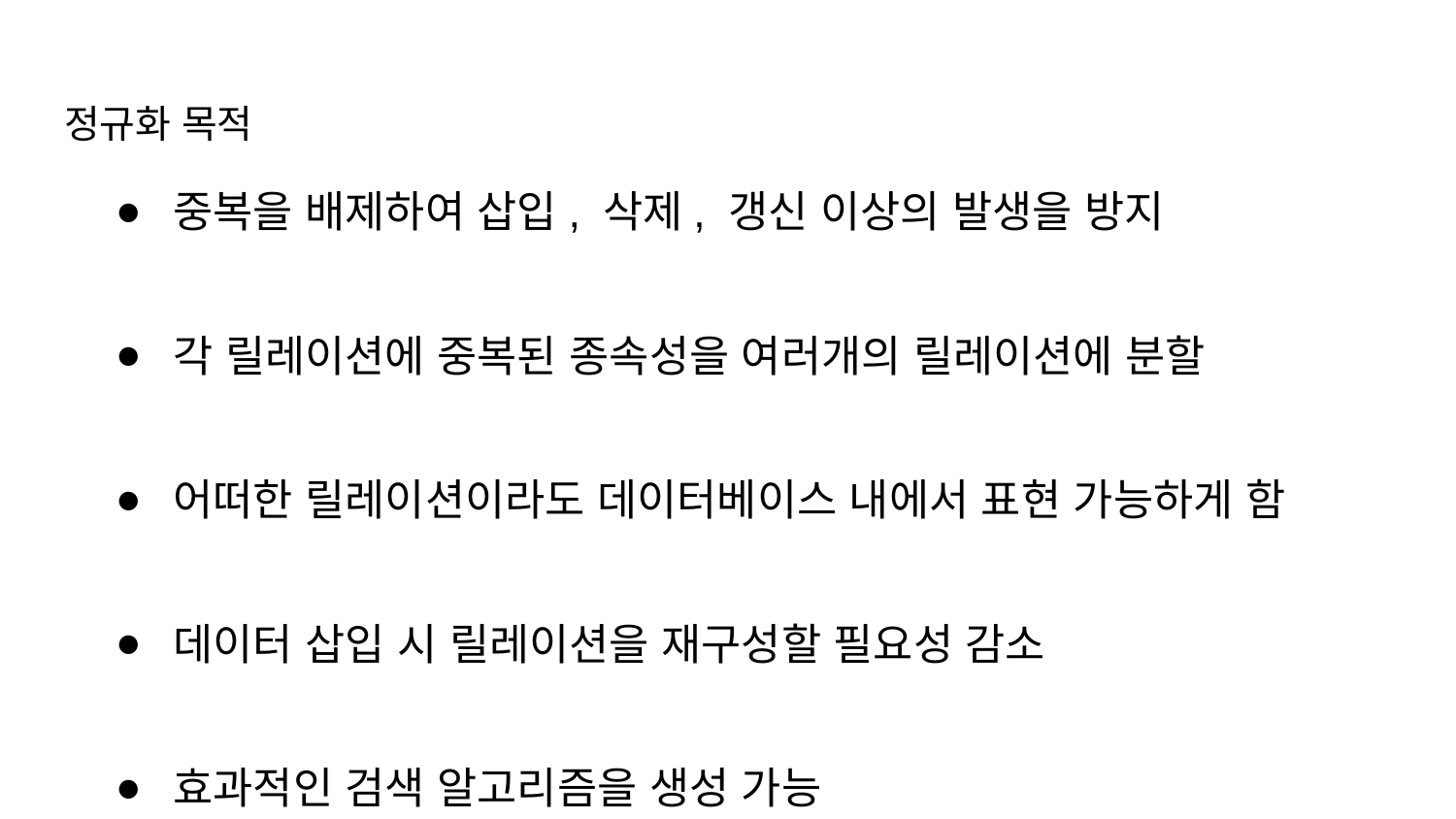

# 정규화 목적

중복을 배제하여 삽입, 삭제, 갱신 이상의 발생을 방지

각 릴레이션에 중복된 종속성을 여러개의 릴레이션에 분할

어떠한 릴레이션이라도 데이터베이스 내에서 표현 가능하게 함

데이터 삽입 시 릴레이션을 재구성할 필요성 감소

효과적인 검색 알고리즘을 생성 가능